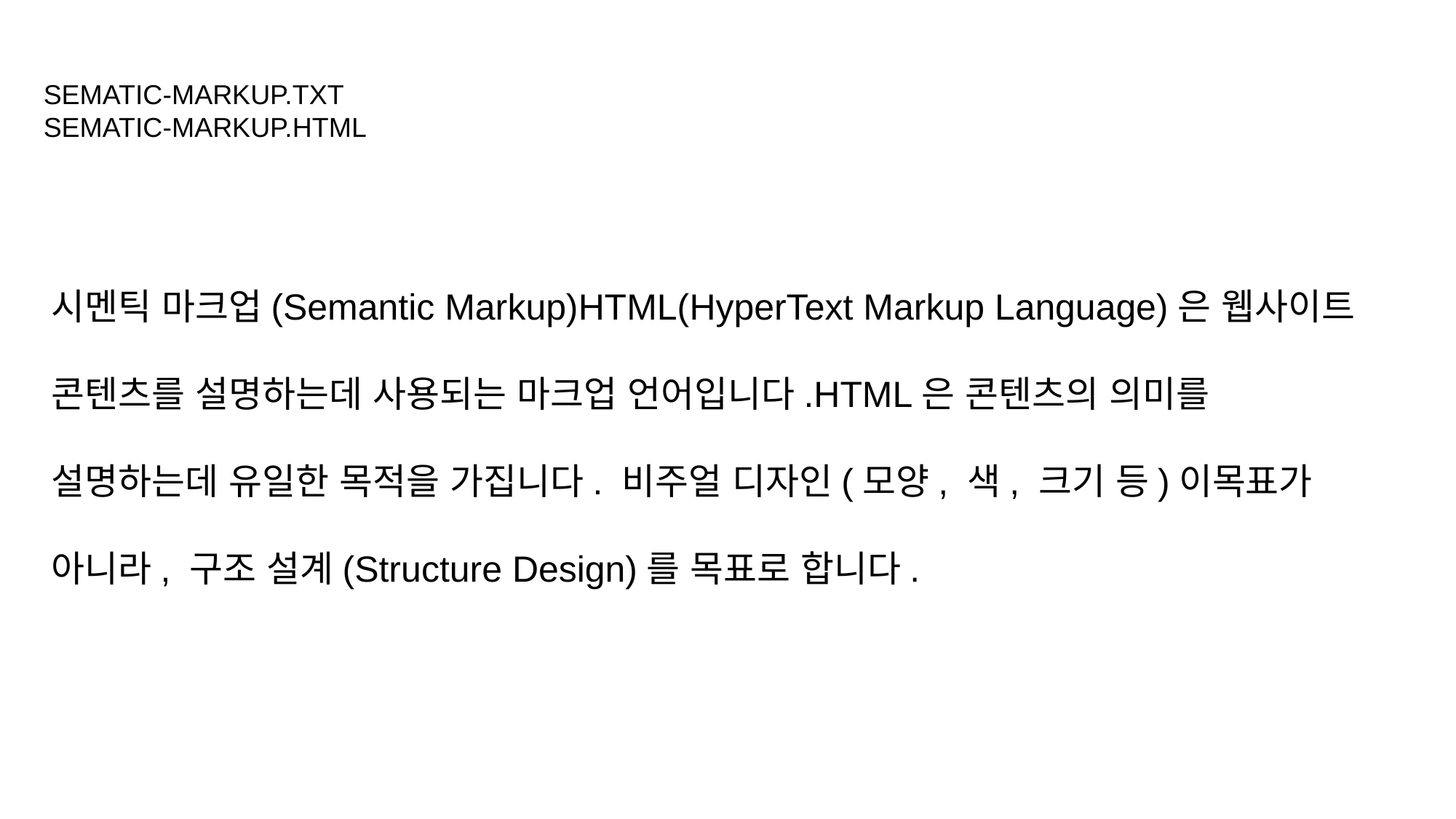

SEMATIC-MARKUP.TXT
SEMATIC-MARKUP.HTML
시멘틱 마크업(Semantic Markup)HTML(HyperText Markup Language)은 웹사이트 콘텐츠를 설명하는데 사용되는 마크업 언어입니다.HTML은 콘텐츠의 의미를 설명하는데 유일한 목적을 가집니다. 비주얼 디자인(모양, 색, 크기 등)이목표가 아니라, 구조 설계(Structure Design)를 목표로 합니다.